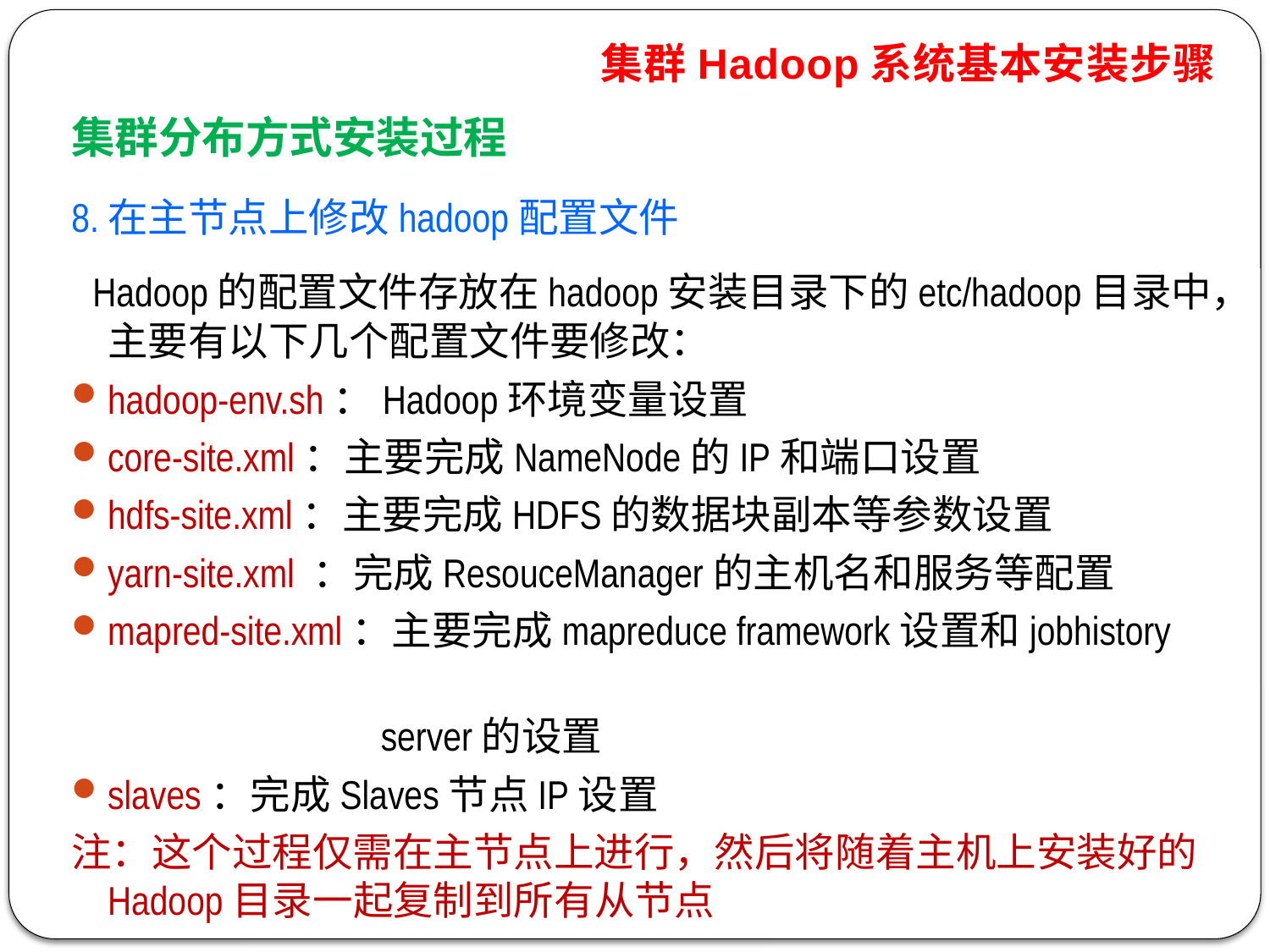

集群Hadoop系统基本安装步骤
集群分布方式安装过程
8.在主节点上修改hadoop配置文件
  Hadoop的配置文件存放在hadoop安装目录下的etc/hadoop目录中，主要有以下几个配置文件要修改：
hadoop-env.sh：Hadoop环境变量设置
core-site.xml：主要完成NameNode的IP和端口设置
hdfs-site.xml：主要完成HDFS的数据块副本等参数设置
yarn-site.xml ：完成ResouceManager的主机名和服务等配置
mapred-site.xml：主要完成mapreduce framework设置和jobhistory
                                  server的设置
slaves：完成Slaves节点IP设置
注：这个过程仅需在主节点上进行，然后将随着主机上安装好的Hadoop目录一起复制到所有从节点